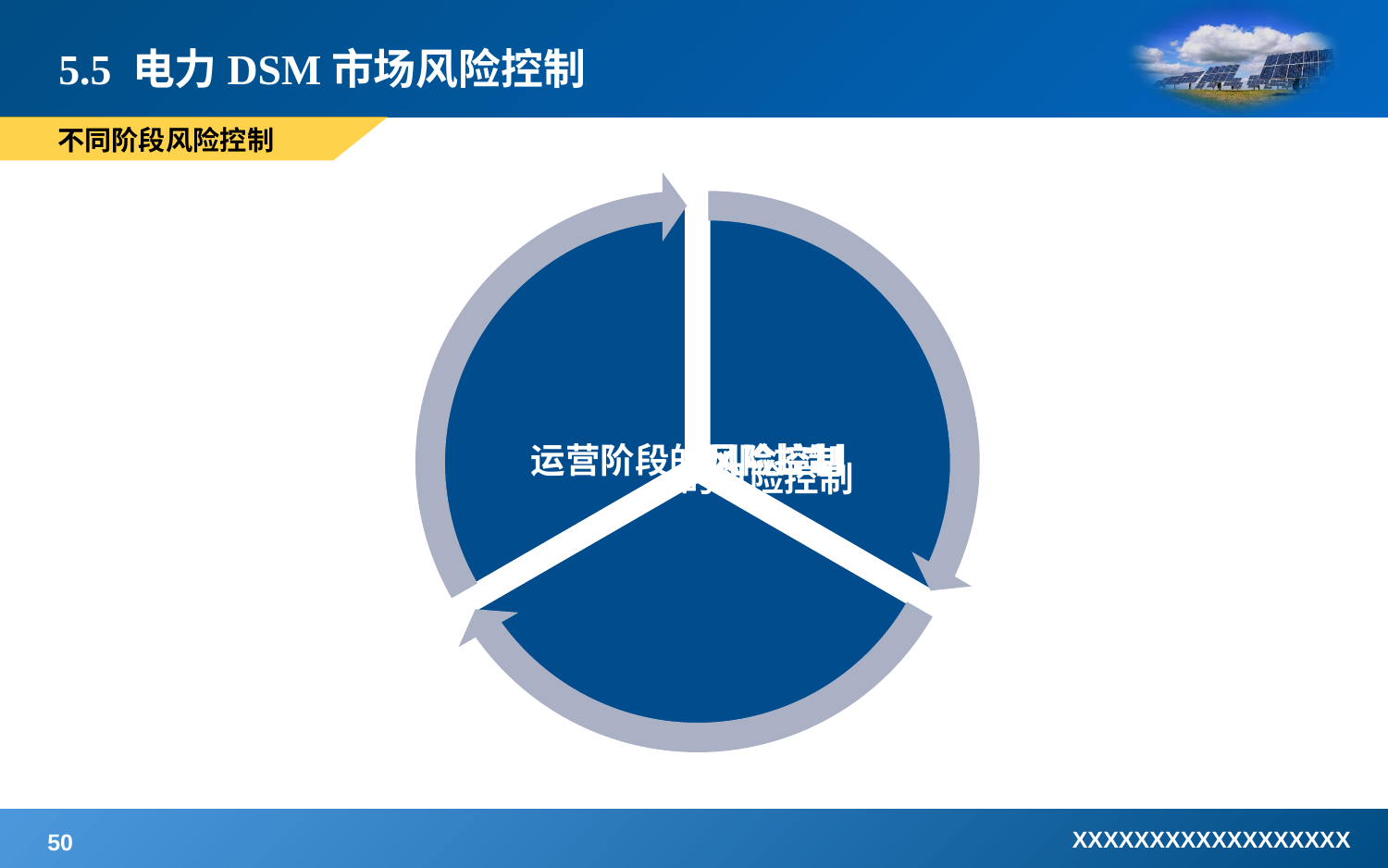

# 5.5 电力DSM市场风险控制
      不同阶段风险控制
选项阶段风险控制
实施阶段的风险控制
运营阶段的风险控制